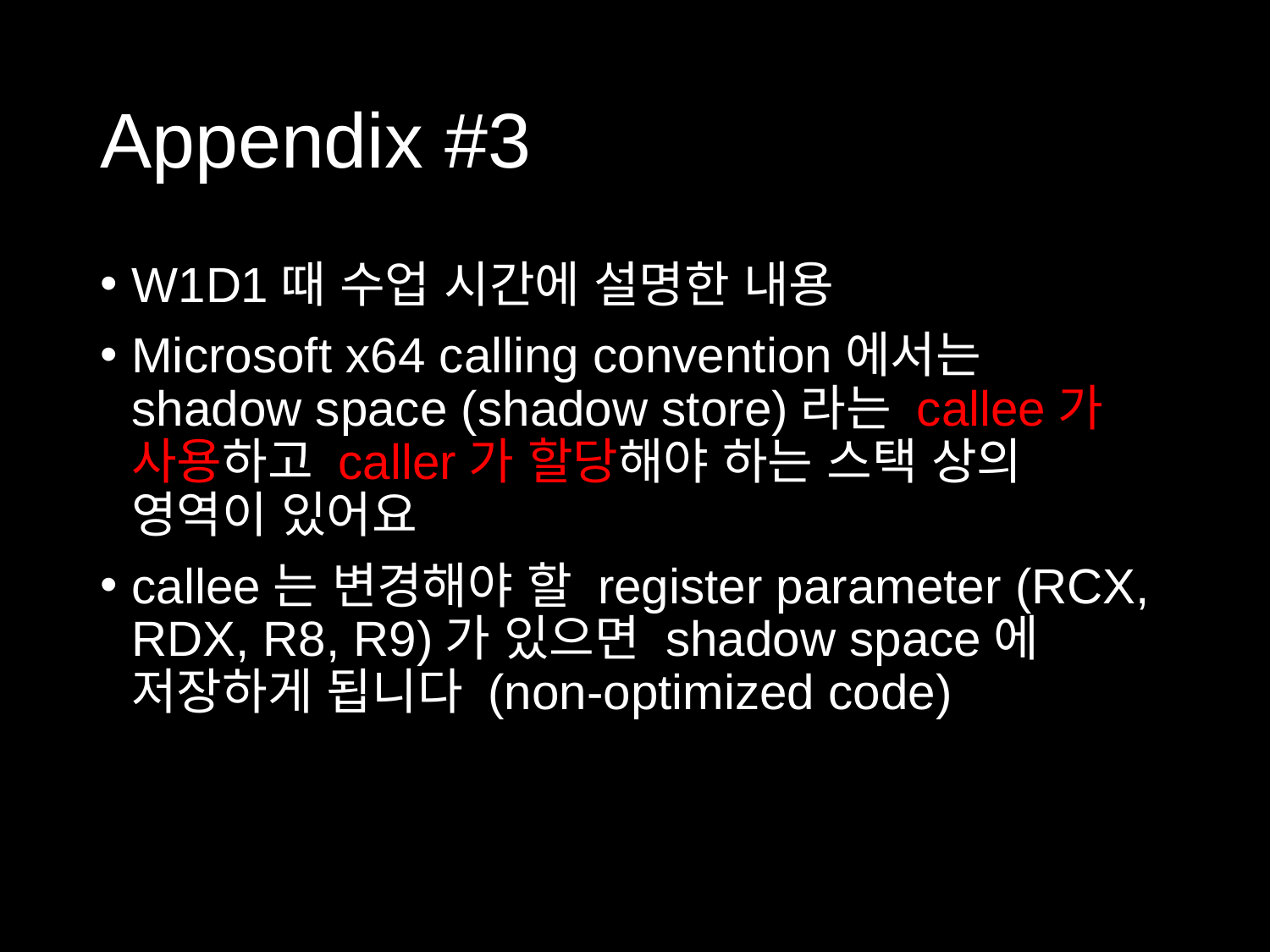

# Appendix #3
W1D1때 수업 시간에 설명한 내용
Microsoft x64 calling convention에서는 shadow space (shadow store)라는 callee가 사용하고 caller가 할당해야 하는 스택 상의 영역이 있어요
callee는 변경해야 할 register parameter (RCX, RDX, R8, R9)가 있으면 shadow space에 저장하게 됩니다 (non-optimized code)